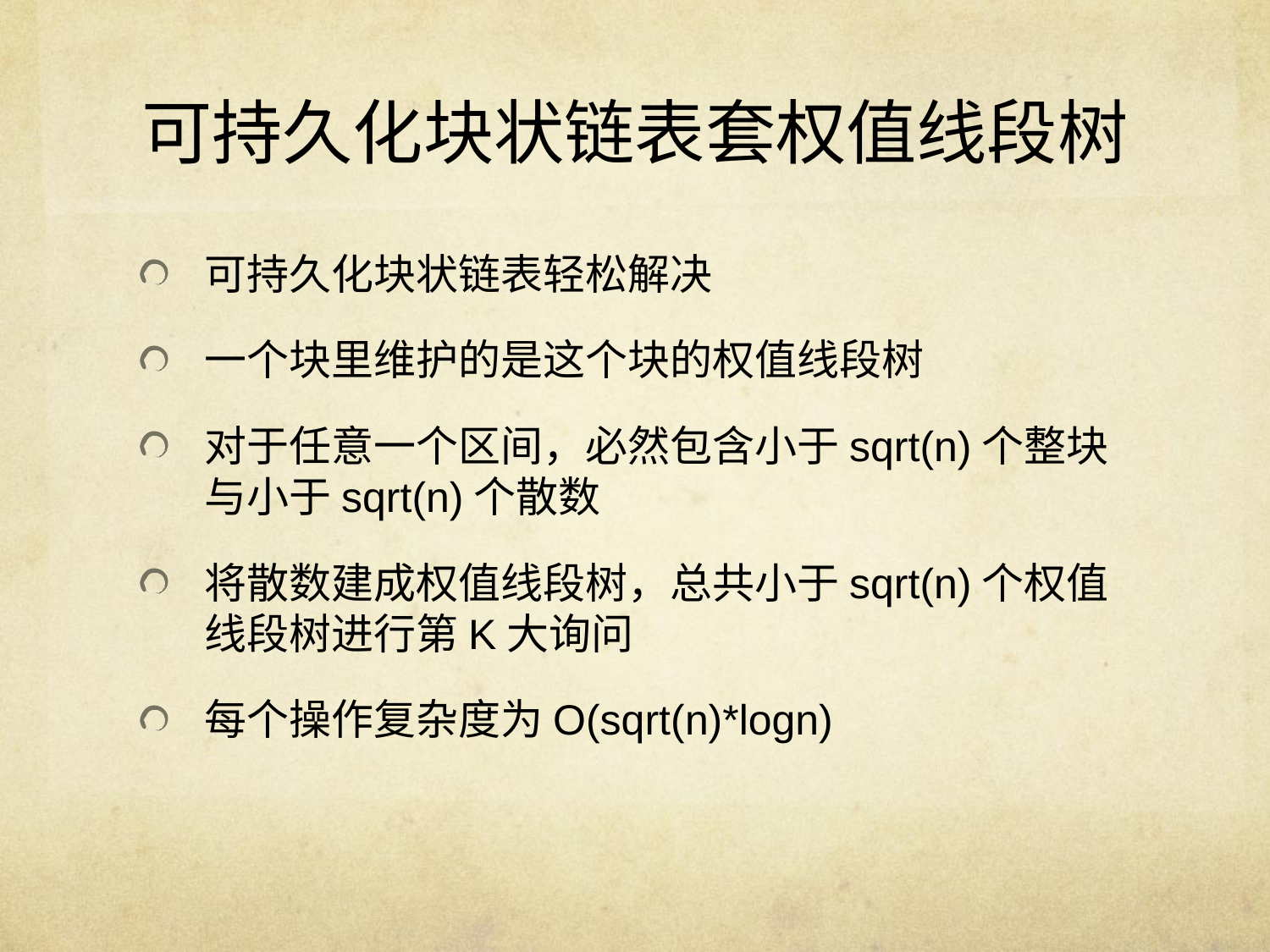

# 可持久化块状链表套权值线段树
可持久化块状链表轻松解决
一个块里维护的是这个块的权值线段树
对于任意一个区间，必然包含小于sqrt(n)个整块与小于sqrt(n)个散数
将散数建成权值线段树，总共小于sqrt(n)个权值线段树进行第K大询问
每个操作复杂度为O(sqrt(n)*logn)